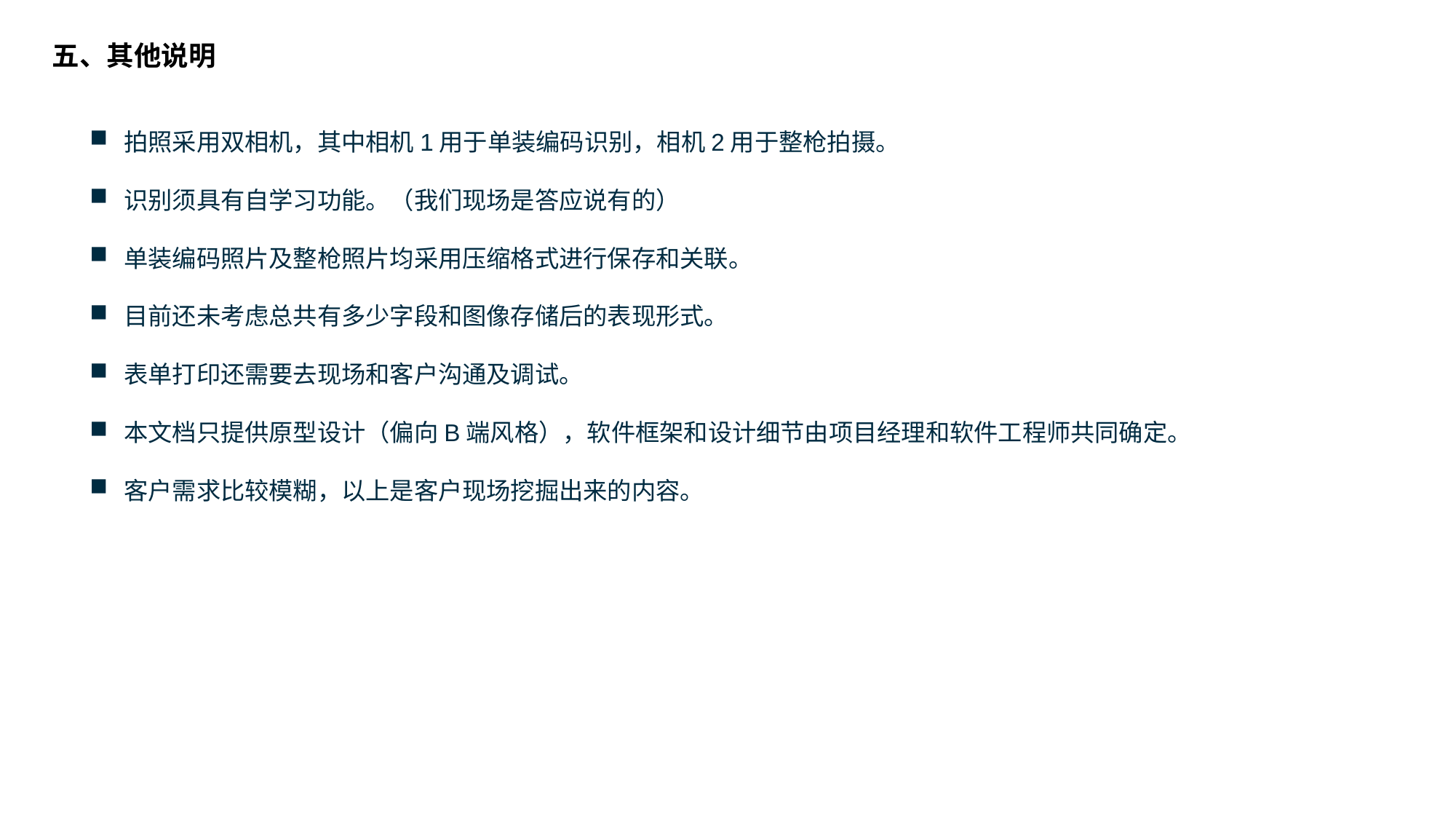

五、其他说明
拍照采用双相机，其中相机1用于单装编码识别，相机2用于整枪拍摄。
识别须具有自学习功能。（我们现场是答应说有的）
单装编码照片及整枪照片均采用压缩格式进行保存和关联。
目前还未考虑总共有多少字段和图像存储后的表现形式。
表单打印还需要去现场和客户沟通及调试。
本文档只提供原型设计（偏向B端风格），软件框架和设计细节由项目经理和软件工程师共同确定。
客户需求比较模糊，以上是客户现场挖掘出来的内容。